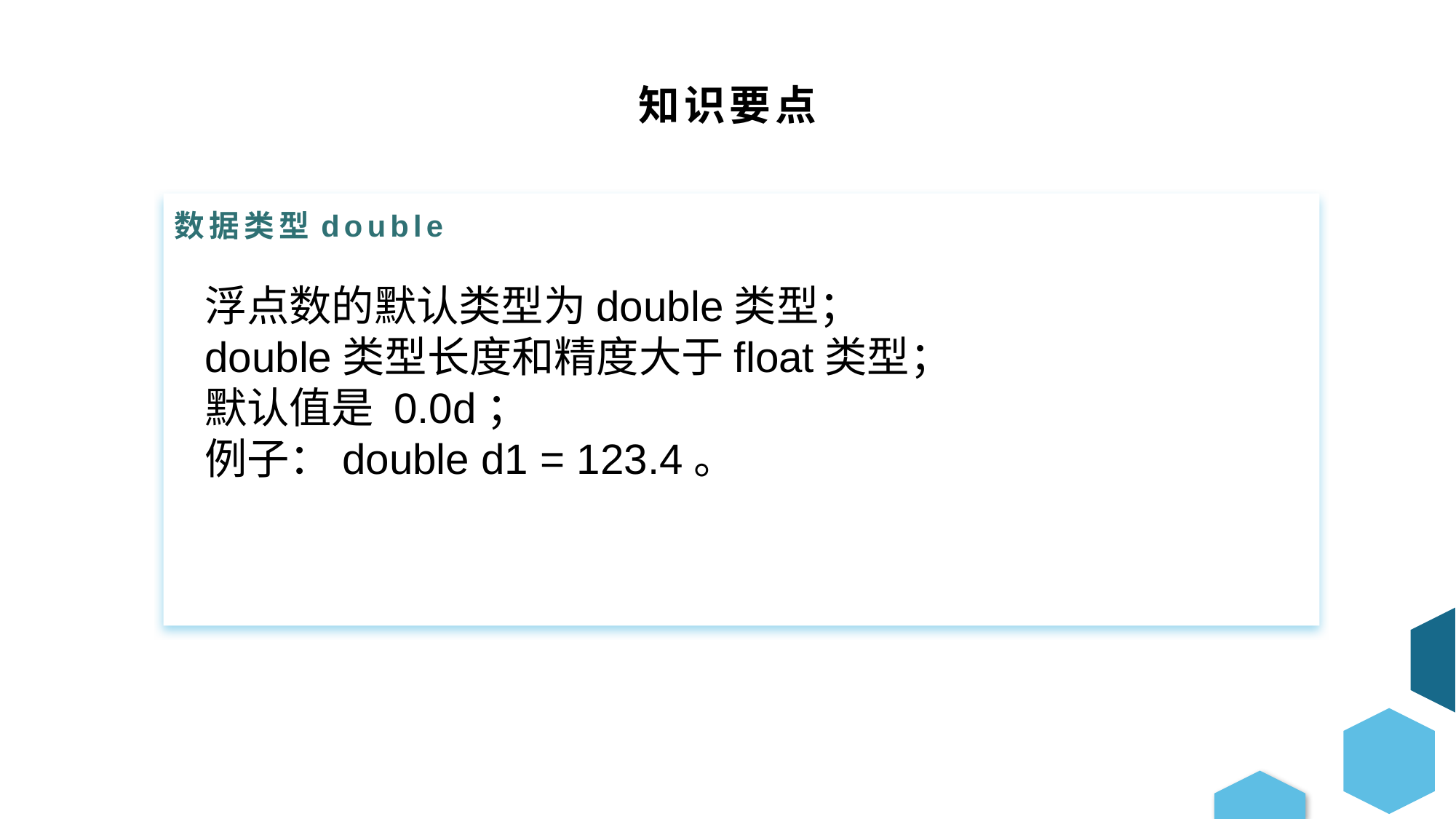

知识要点

数据类型double
浮点数的默认类型为double类型；
double类型长度和精度大于float类型；
默认值是 0.0d；
例子：double d1 = 123.4。